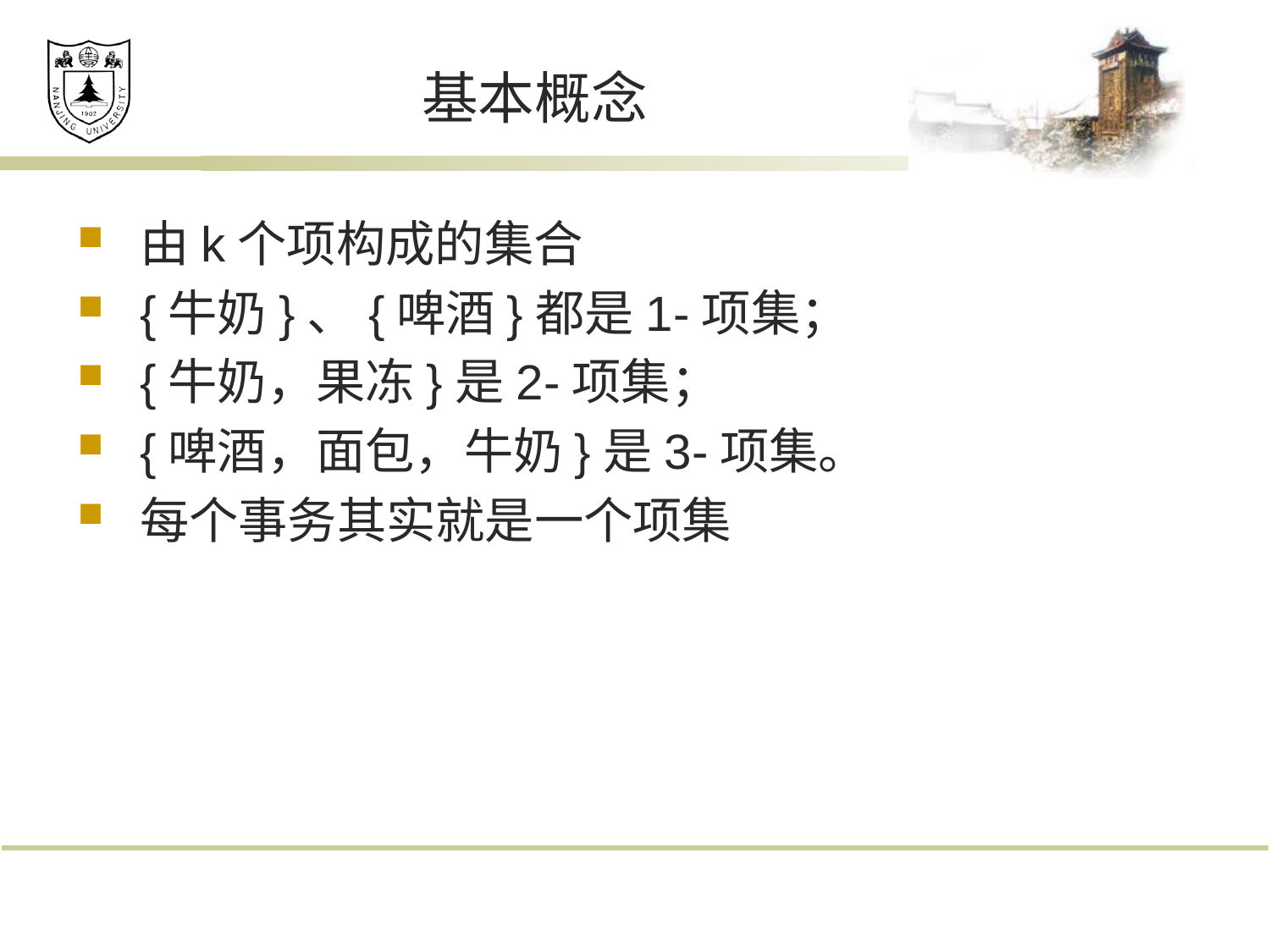

# 基本概念
由k个项构成的集合
{牛奶}、{啤酒}都是1-项集；
{牛奶，果冻}是2-项集；
{啤酒，面包，牛奶}是3-项集。
每个事务其实就是一个项集